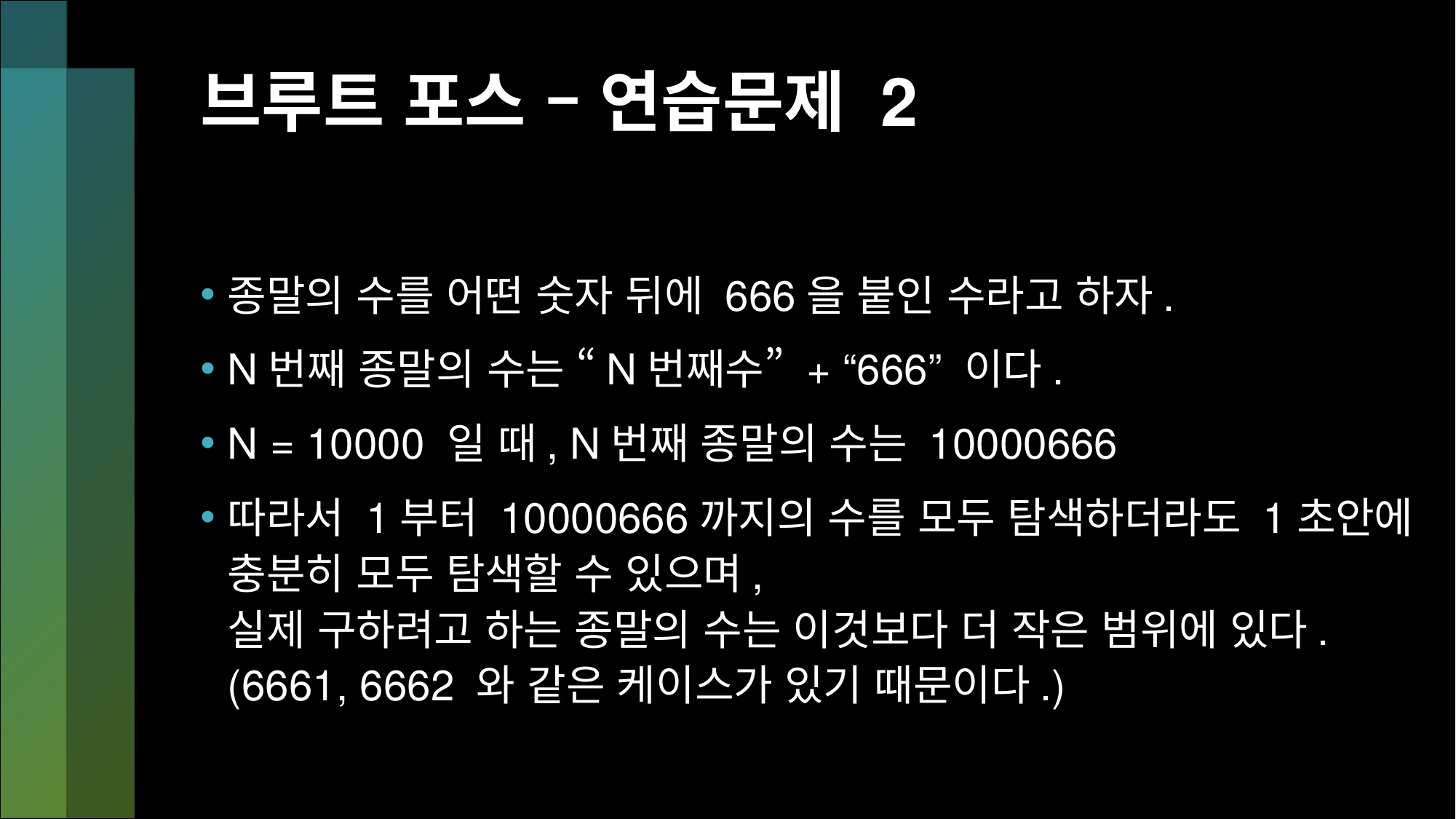

# 브루트 포스 – 연습문제 2
종말의 수를 어떤 숫자 뒤에 666을 붙인 수라고 하자.
N번째 종말의 수는 “N번째수” + “666” 이다.
N = 10000 일 때, N번째 종말의 수는 10000666
따라서 1부터 10000666까지의 수를 모두 탐색하더라도 1초안에 충분히 모두 탐색할 수 있으며,
실제 구하려고 하는 종말의 수는 이것보다 더 작은 범위에 있다.
(6661, 6662 와 같은 케이스가 있기 때문이다.)